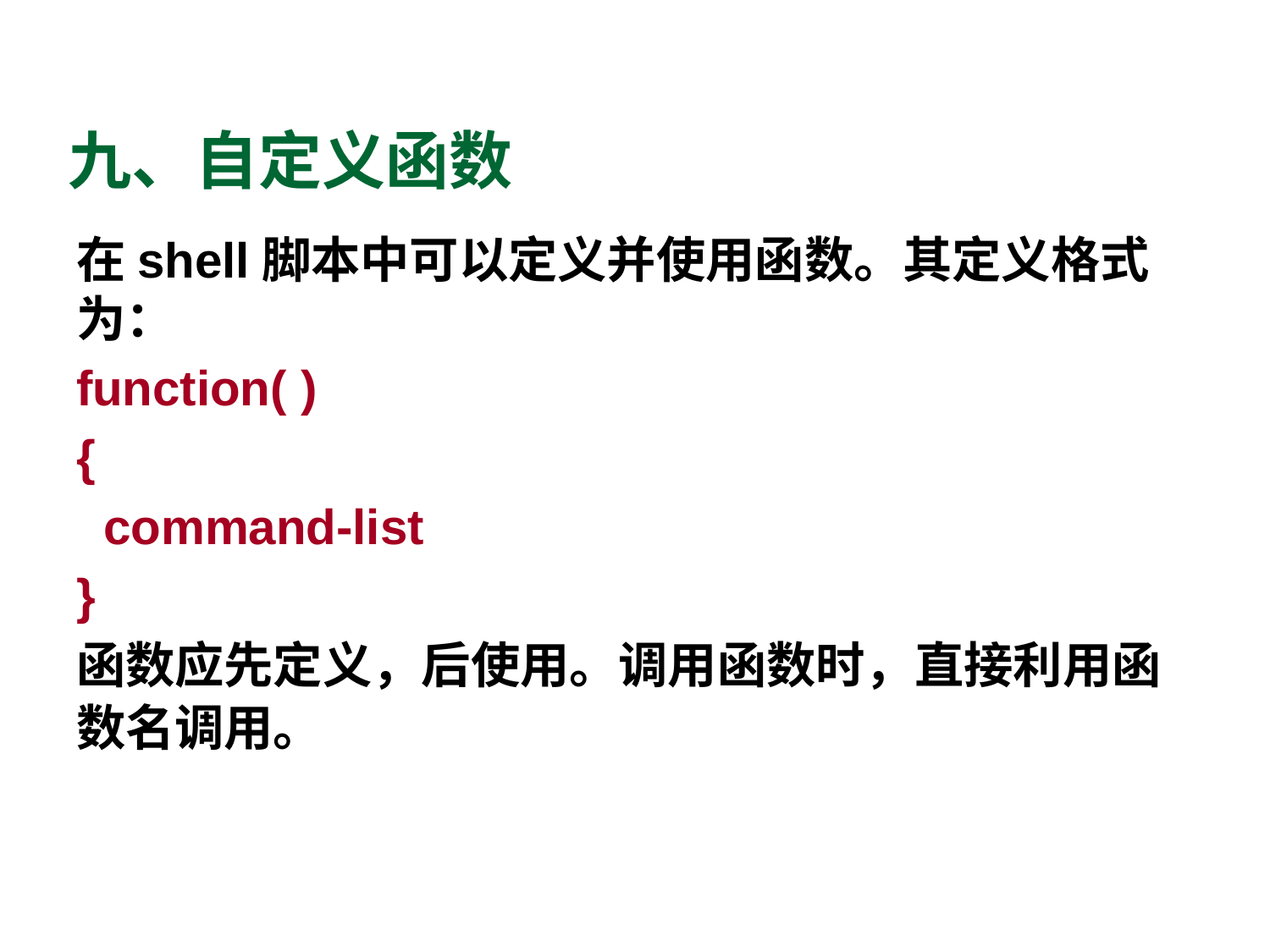

# 九、自定义函数
在shell脚本中可以定义并使用函数。其定义格式为：
function( )
{
  command-list
}
函数应先定义，后使用。调用函数时，直接利用函数名调用。